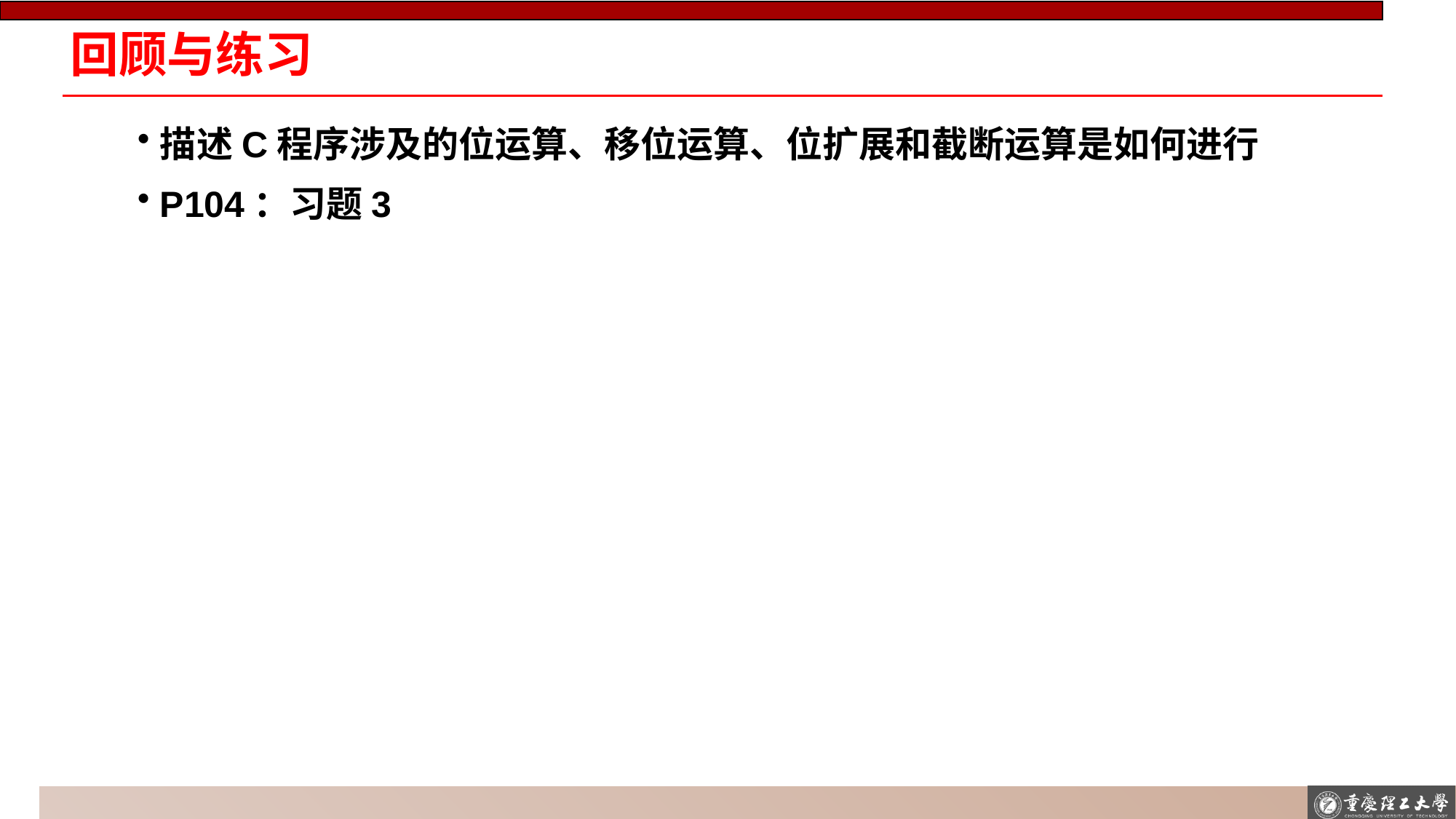

# 回顾与练习
描述C程序涉及的位运算、移位运算、位扩展和截断运算是如何进行
P104：习题3